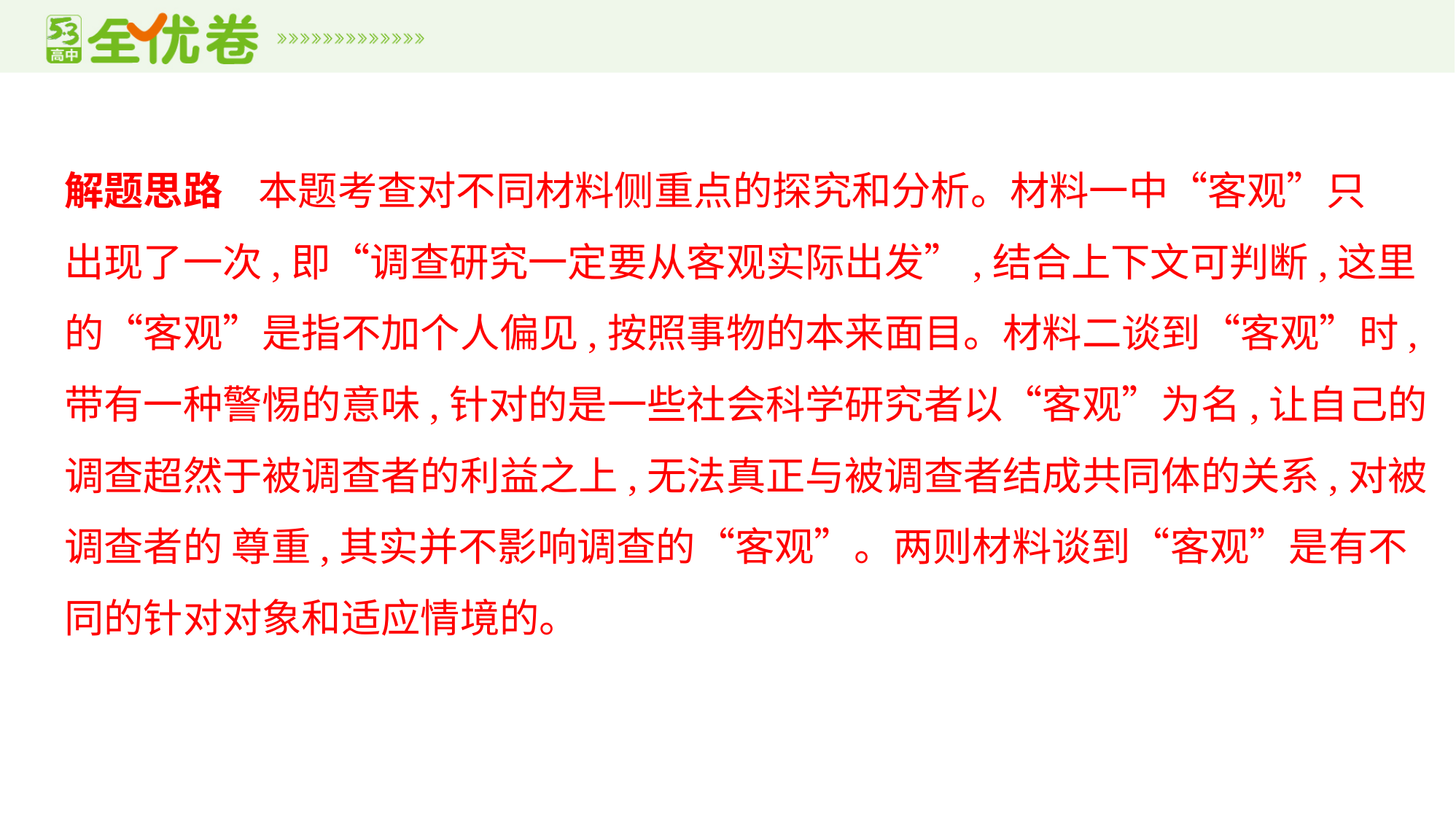

解题思路    本题考查对不同材料侧重点的探究和分析。材料一中“客观”只
出现了一次,即“调查研究一定要从客观实际出发”,结合上下文可判断,这里
的“客观”是指不加个人偏见,按照事物的本来面目。材料二谈到“客观”时,
带有一种警惕的意味,针对的是一些社会科学研究者以“客观”为名,让自己的
调查超然于被调查者的利益之上,无法真正与被调查者结成共同体的关系,对被
调查者的 尊重,其实并不影响调查的“客观”。两则材料谈到“客观”是有不
同的针对对象和适应情境的。